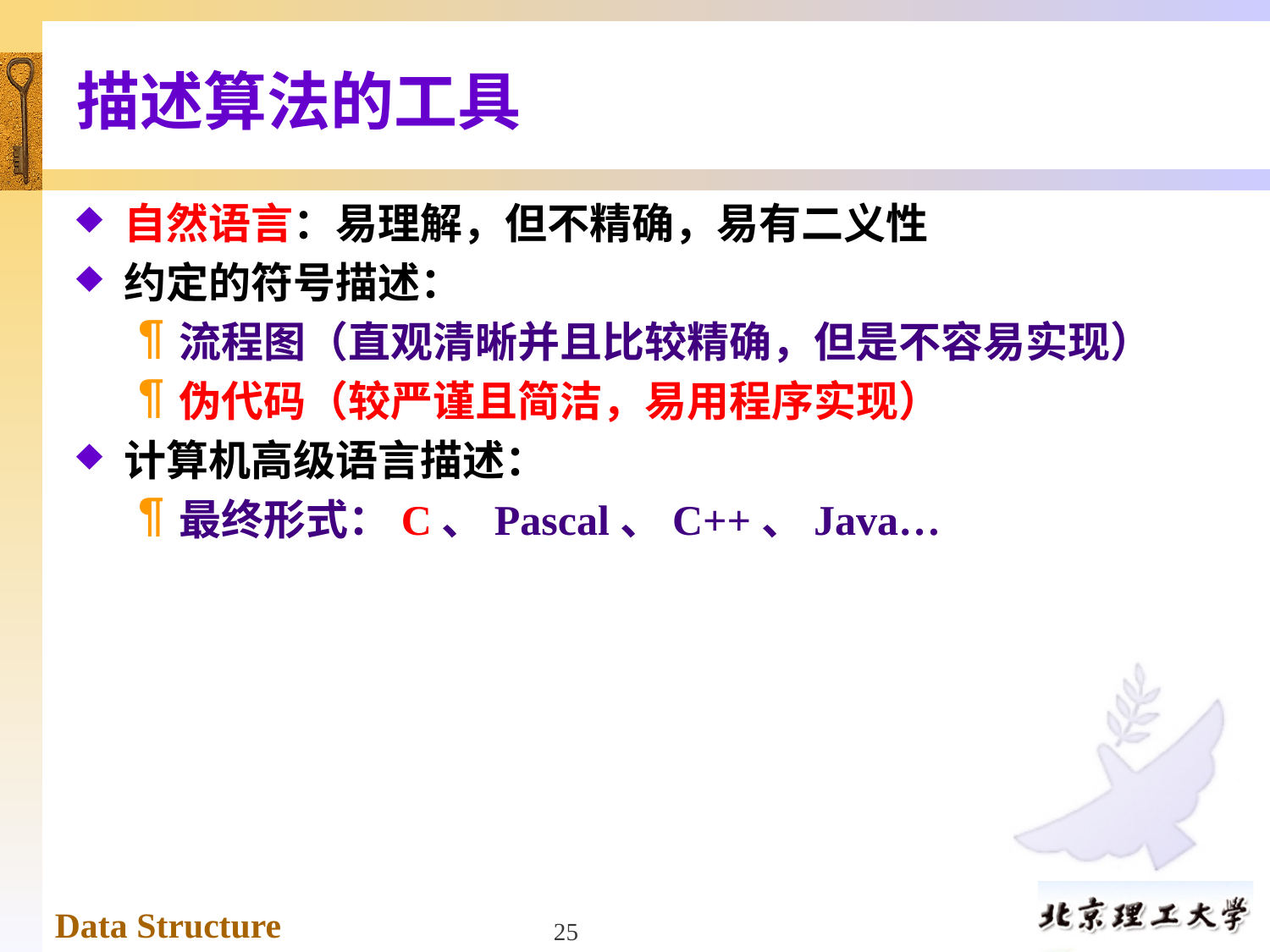

# 描述算法的工具
自然语言：易理解，但不精确，易有二义性
约定的符号描述：
流程图（直观清晰并且比较精确，但是不容易实现）
伪代码（较严谨且简洁，易用程序实现）
计算机高级语言描述：
最终形式：C、Pascal、C++、Java…

25